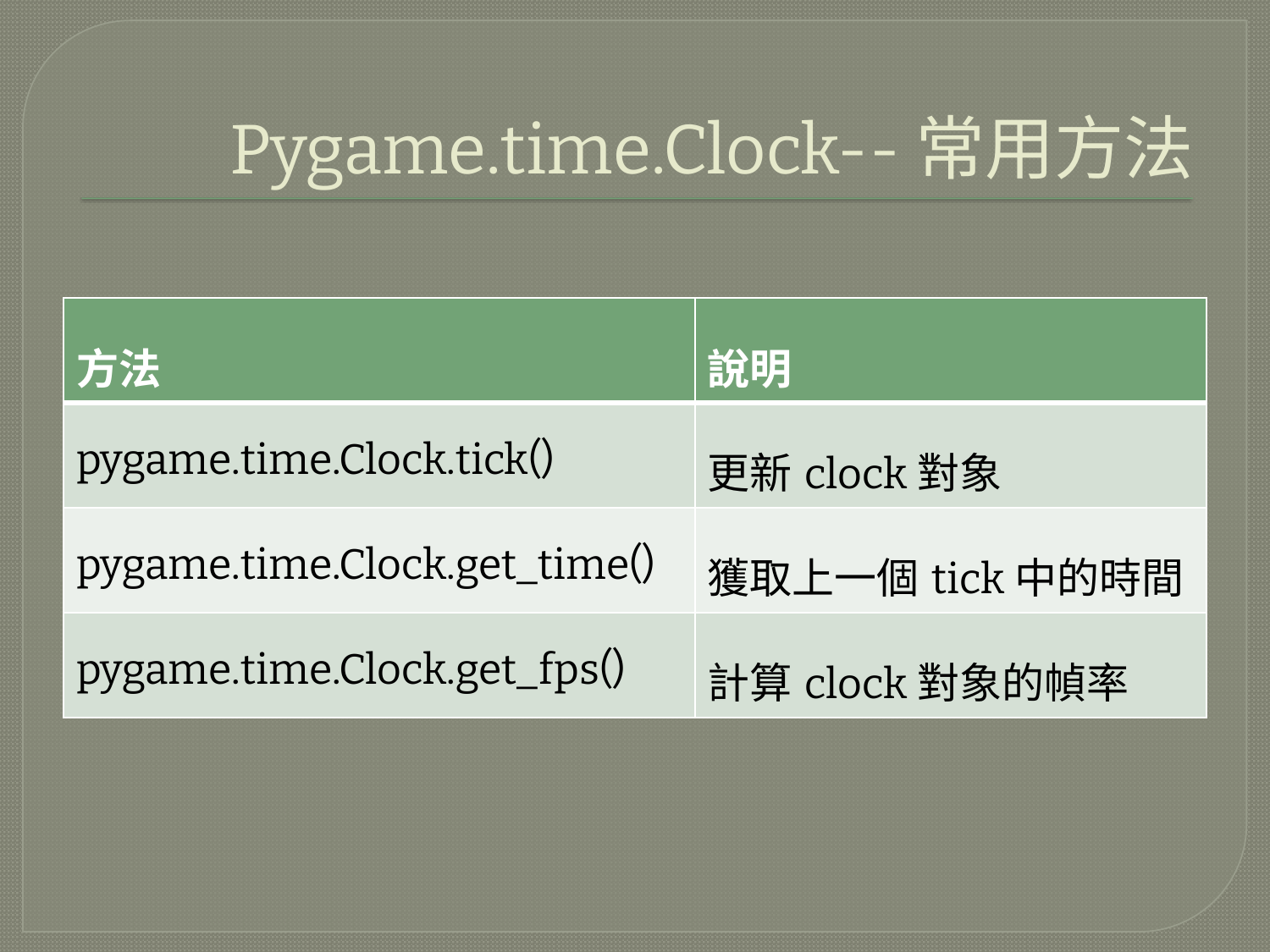

# Pygame.time.Clock--常用方法
| 方法 | 說明 |
| --- | --- |
| pygame.time.Clock.tick() | 更新clock對象 |
| pygame.time.Clock.get\_time() | 獲取上一個tick中的時間 |
| pygame.time.Clock.get\_fps() | 計算clock對象的幀率 |